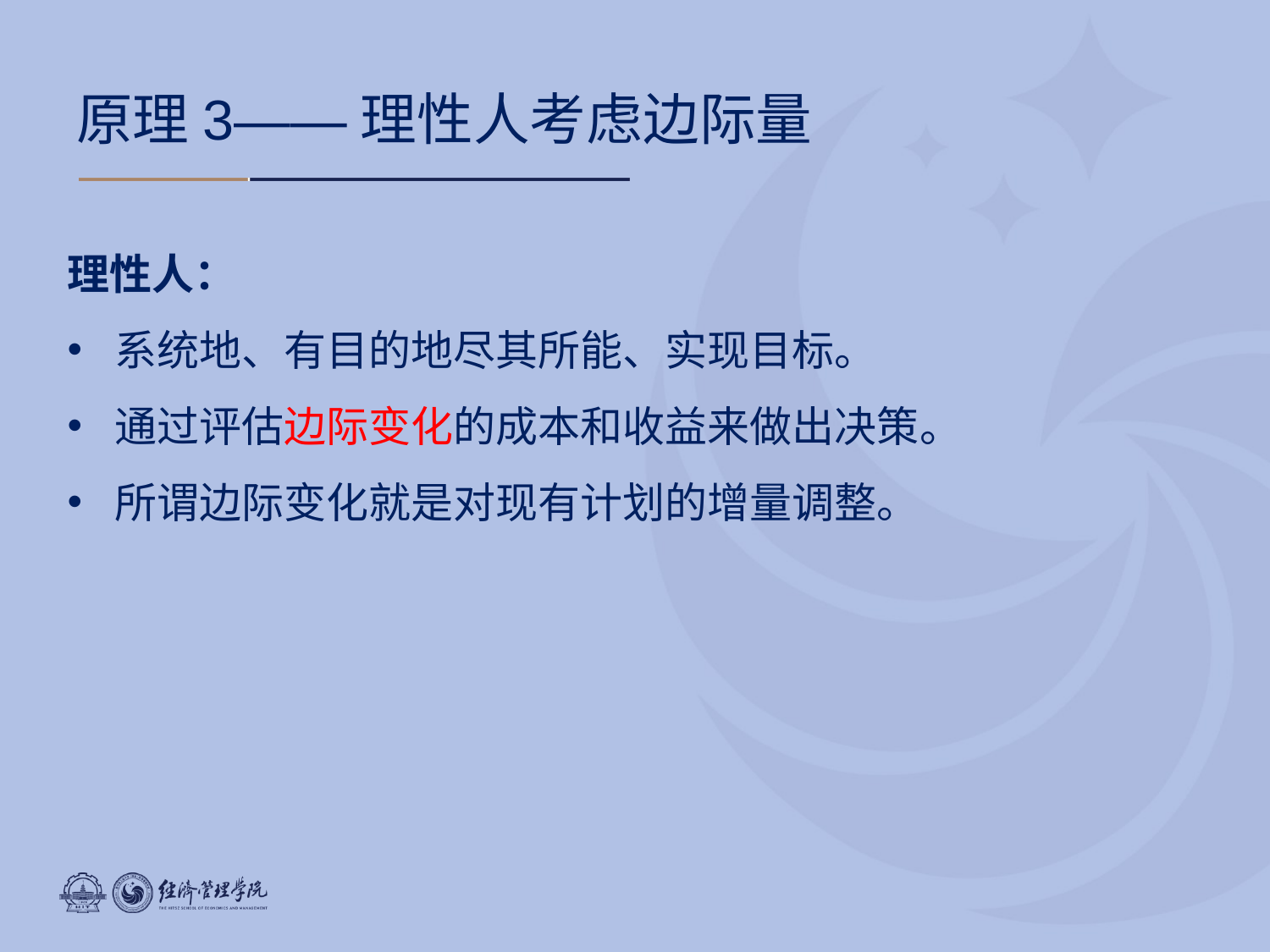

# 原理3——理性人考虑边际量
理性人：
系统地、有目的地尽其所能、实现目标。
通过评估边际变化的成本和收益来做出决策。
所谓边际变化就是对现有计划的增量调整。